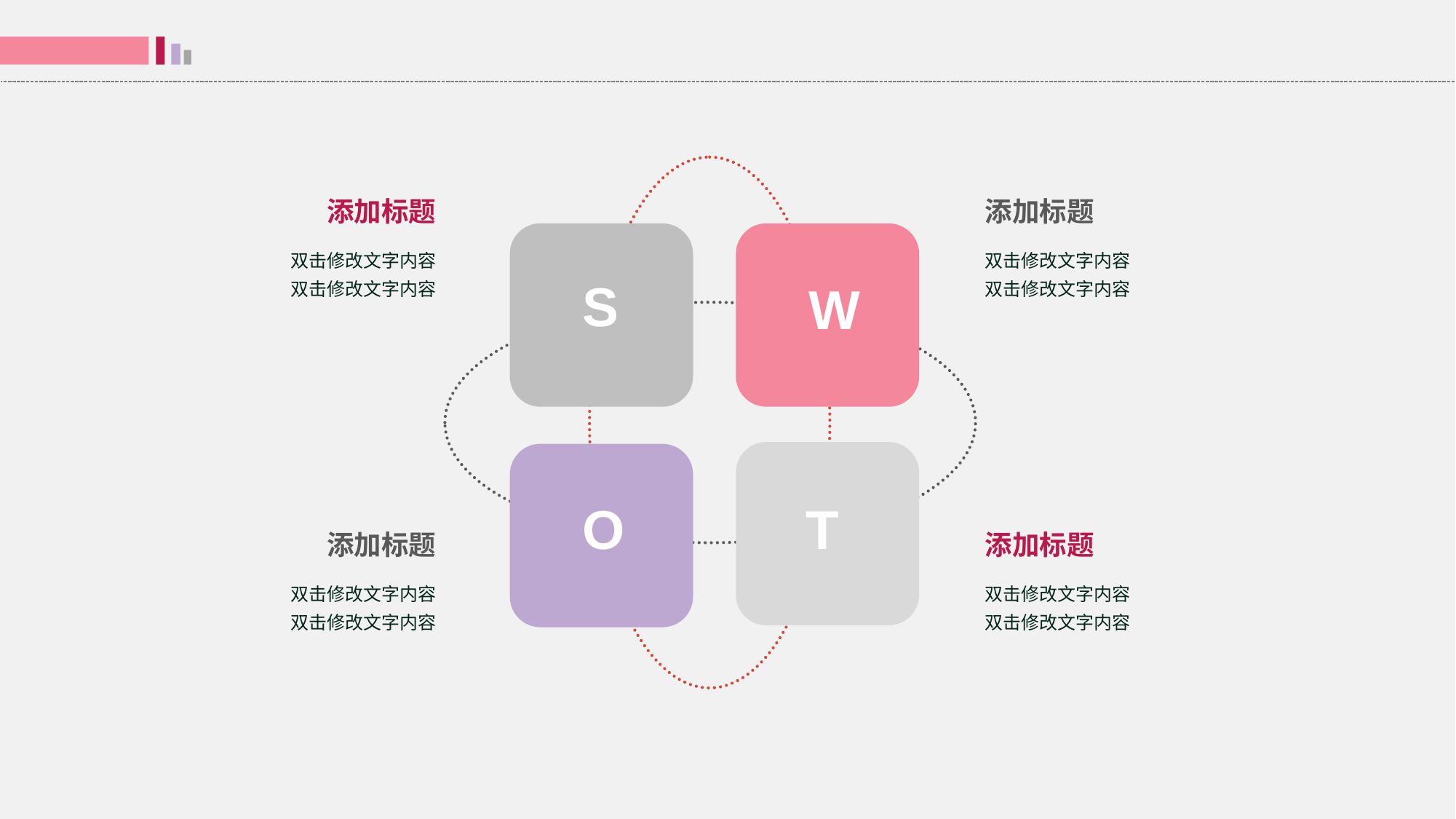

添加标题
添加标题

双击修改文字内容
双击修改文字内容
双击修改文字内容
双击修改文字内容
S
W

O
T
添加标题
添加标题
双击修改文字内容
双击修改文字内容
双击修改文字内容
双击修改文字内容